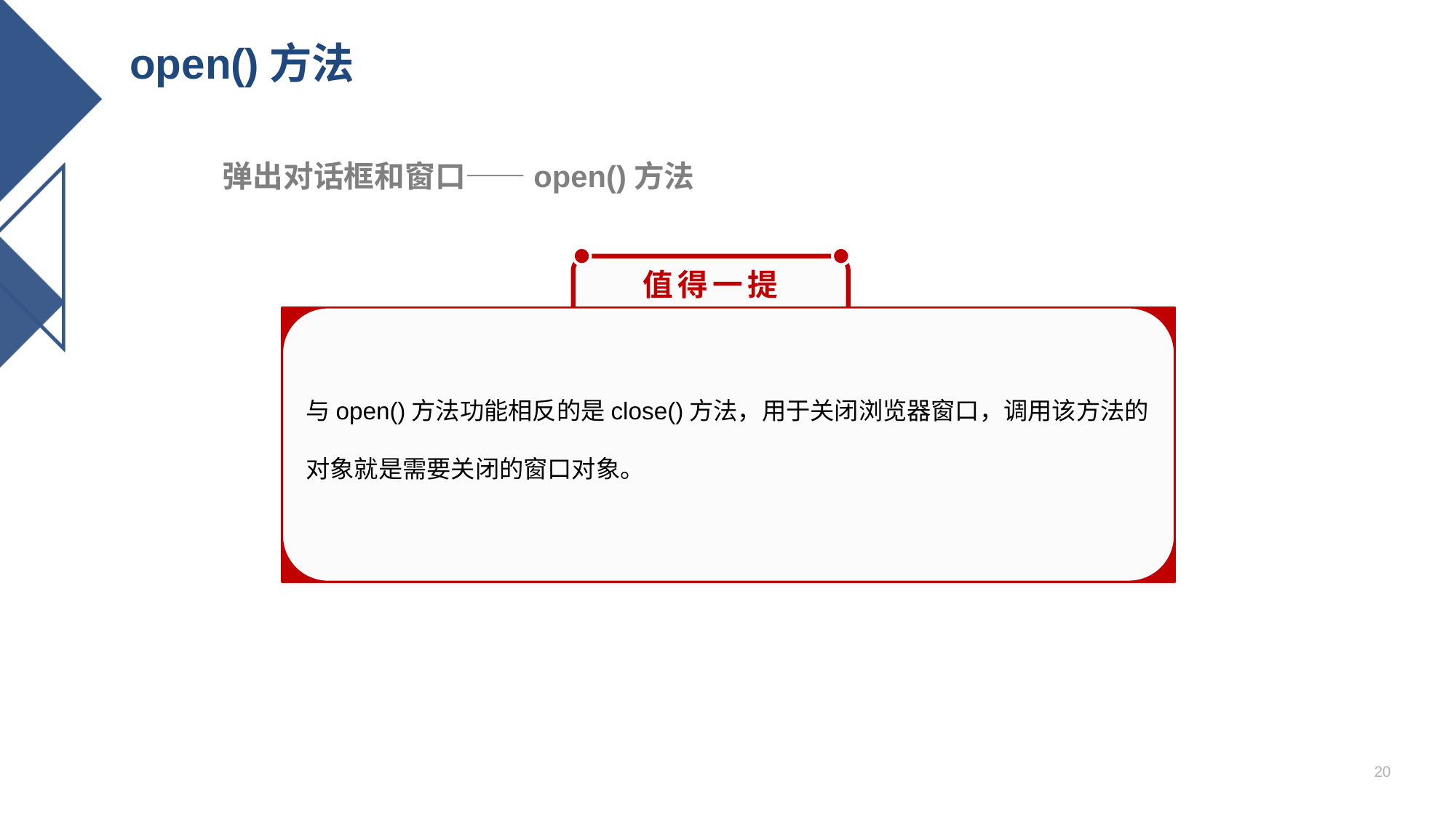

# open()方法
弹出对话框和窗口——open()方法

值得一提

与open()方法功能相反的是close()方法，用于关闭浏览器窗口，调用该方法的对象就是需要关闭的窗口对象。
20